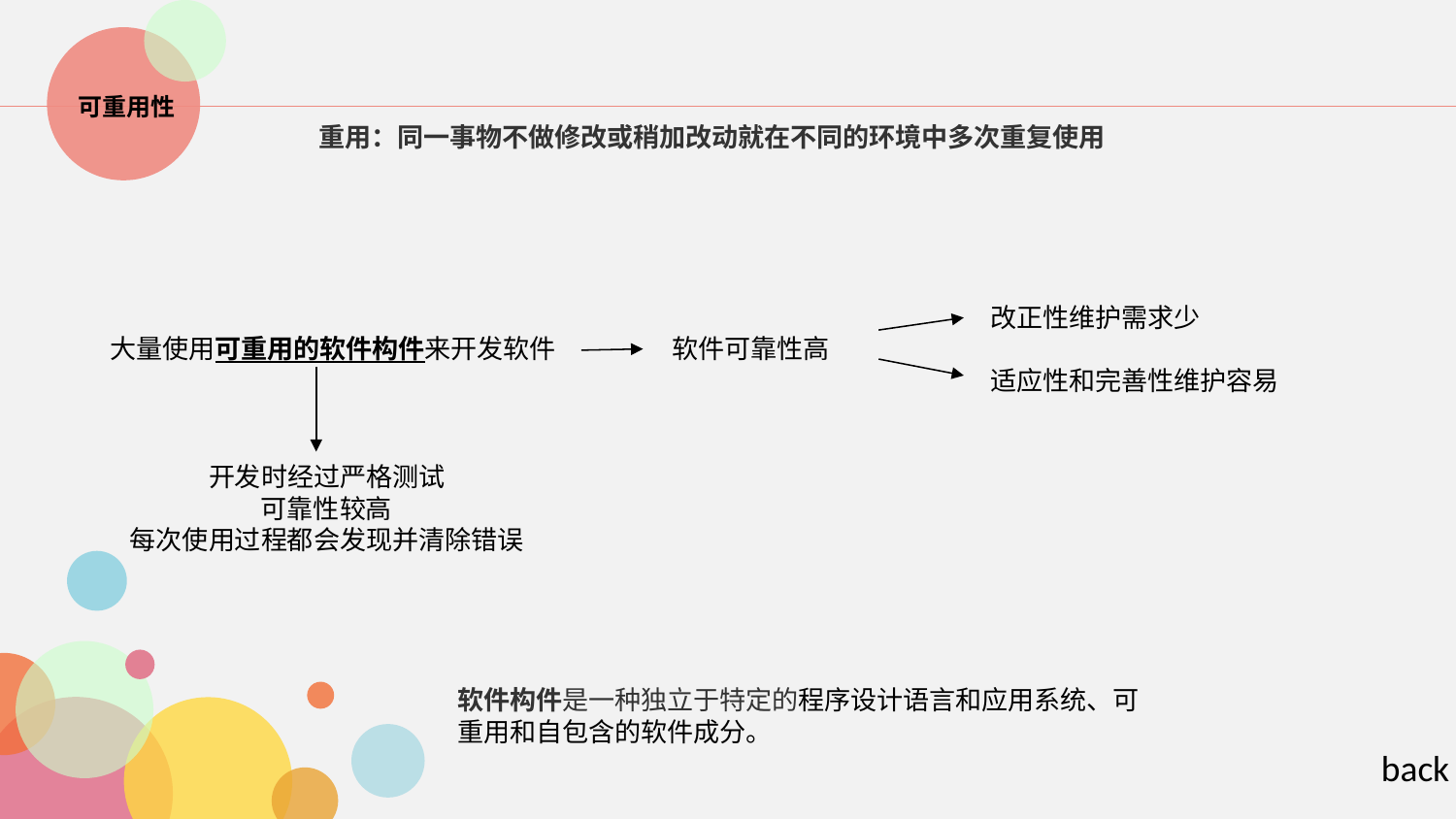

可重用性
重用：同一事物不做修改或稍加改动就在不同的环境中多次重复使用
                                                                                                                                                      改正性维护需求少
大量使用可重用的软件构件来开发软件                    软件可靠性高
                                                                                                                                                      适应性和完善性维护容易

开发时经过严格测试
可靠性较高
每次使用过程都会发现并清除错误
软件构件是一种独立于特定的程序设计语言和应用系统、可重用和自包含的软件成分。
back